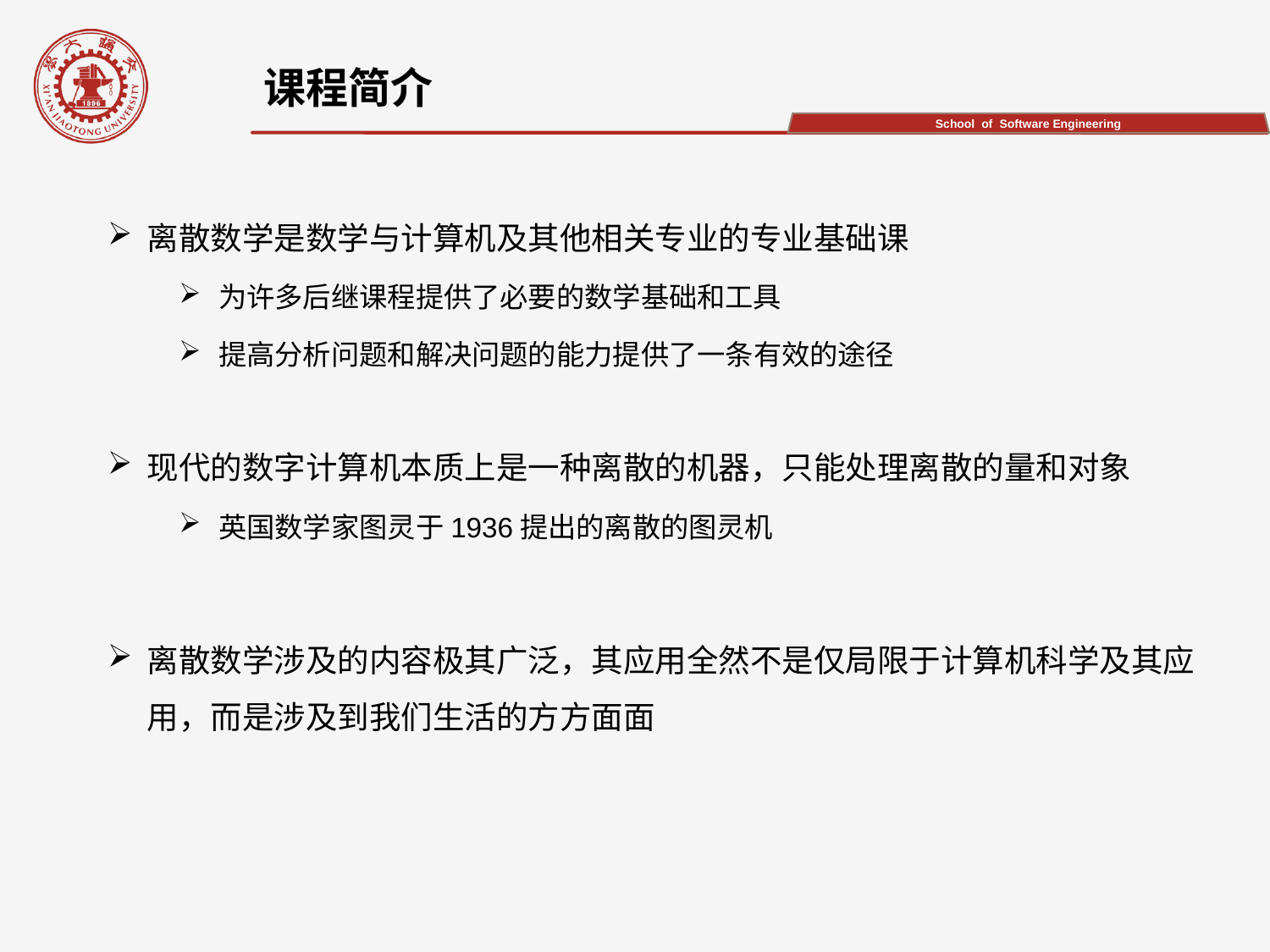

课程简介
离散数学是数学与计算机及其他相关专业的专业基础课
为许多后继课程提供了必要的数学基础和工具
提高分析问题和解决问题的能力提供了一条有效的途径

现代的数字计算机本质上是一种离散的机器，只能处理离散的量和对象
英国数学家图灵于1936提出的离散的图灵机

离散数学涉及的内容极其广泛，其应用全然不是仅局限于计算机科学及其应用，而是涉及到我们生活的方方面面